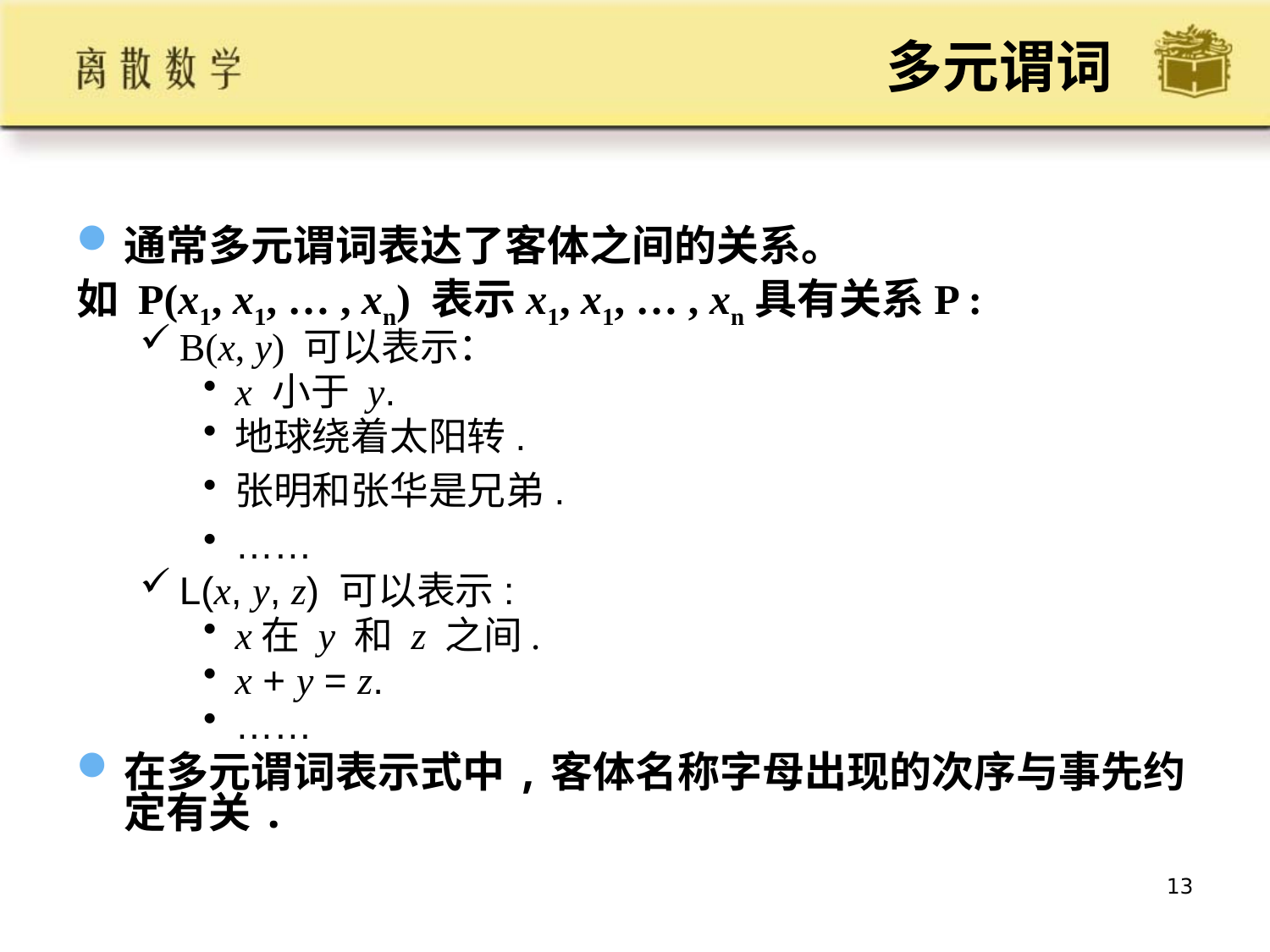

# 多元谓词
通常多元谓词表达了客体之间的关系。
如 P(x1, x1, … , xn) 表示x1, x1, … , xn具有关系P :
B(x, y) 可以表示：
x 小于 y.
地球绕着太阳转.
张明和张华是兄弟.
……
L(x, y, z) 可以表示:
x在 y 和 z 之间.
x + y = z.
……
在多元谓词表示式中,客体名称字母出现的次序与事先约定有关.
13